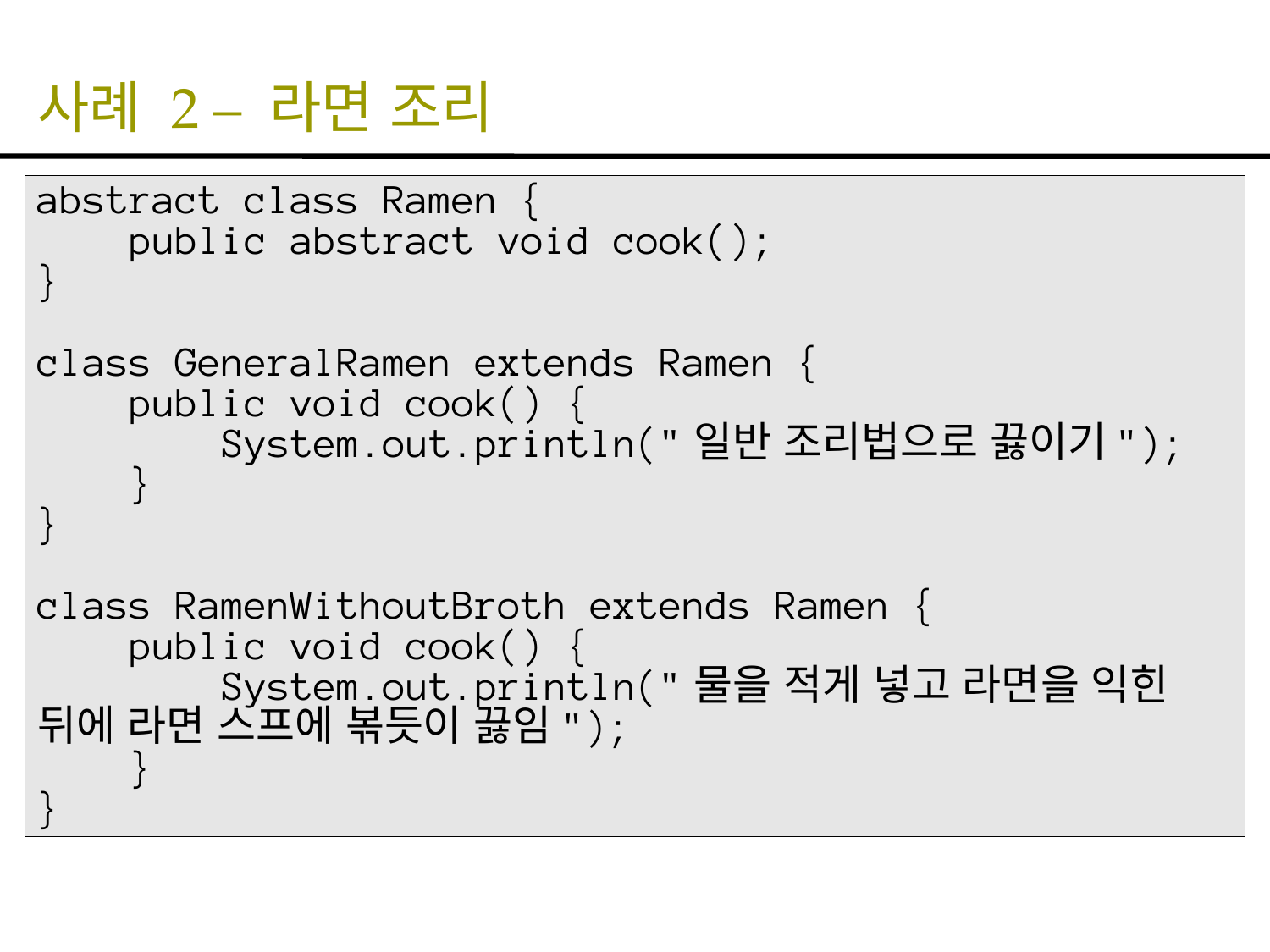

# 사례 2 – 라면 조리
abstract class Ramen {
    public abstract void cook();
}

class GeneralRamen extends Ramen {
    public void cook() {
        System.out.println("일반 조리법으로 끓이기");
    }
}

class RamenWithoutBroth extends Ramen {
    public void cook() {
        System.out.println("물을 적게 넣고 라면을 익힌 뒤에 라면 스프에 볶듯이 끓임");
    }
}